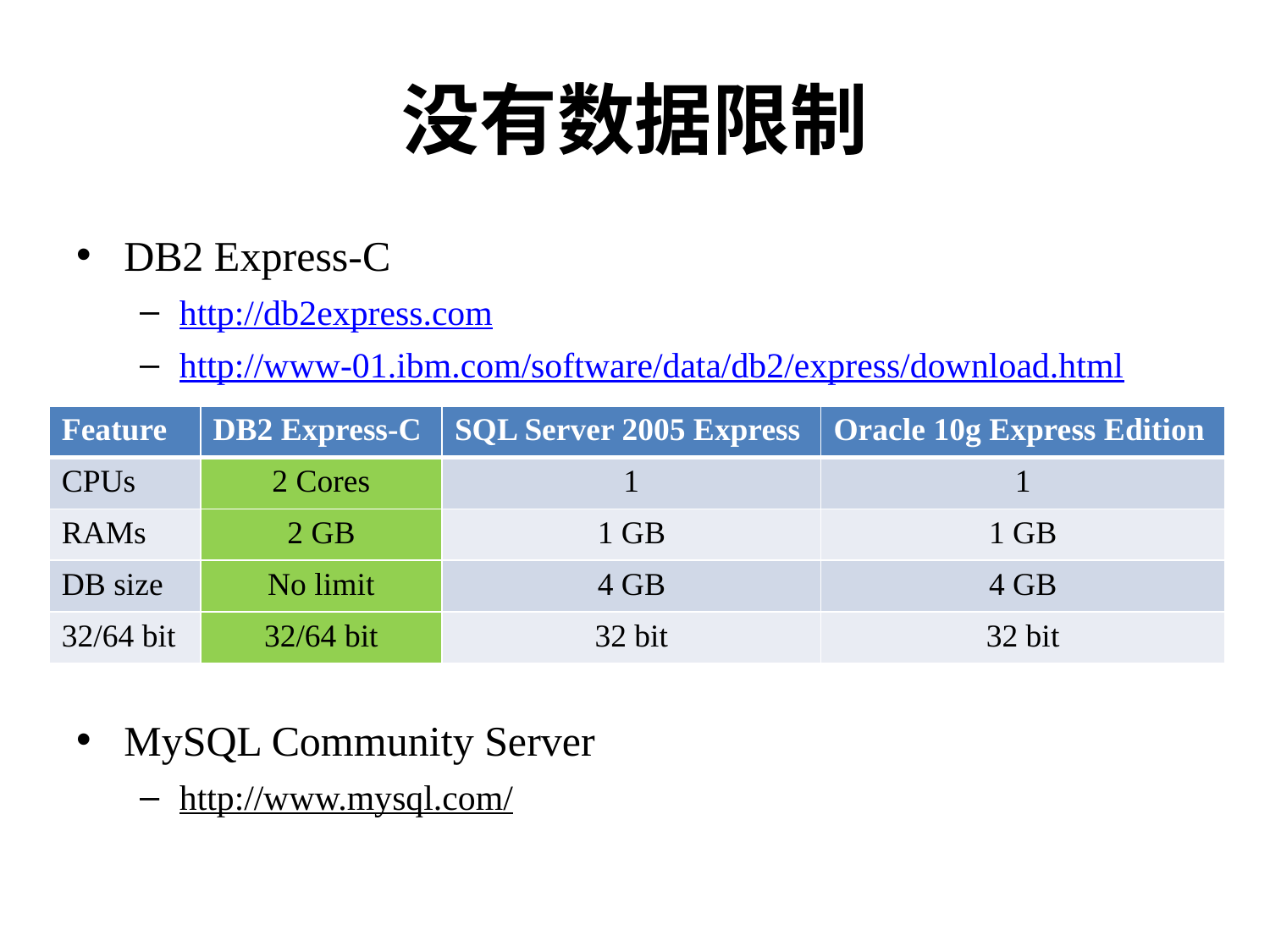

# 没有数据限制
DB2 Express-C
http://db2express.com
http://www-01.ibm.com/software/data/db2/express/download.html

MySQL Community Server
http://www.mysql.com/
| Feature | DB2 Express-C | SQL Server 2005 Express | Oracle 10g Express Edition |
| --- | --- | --- | --- |
| CPUs | 2 Cores | 1 | 1 |
| RAMs | 2 GB | 1 GB | 1 GB |
| DB size | No limit | 4 GB | 4 GB |
| 32/64 bit | 32/64 bit | 32 bit | 32 bit |